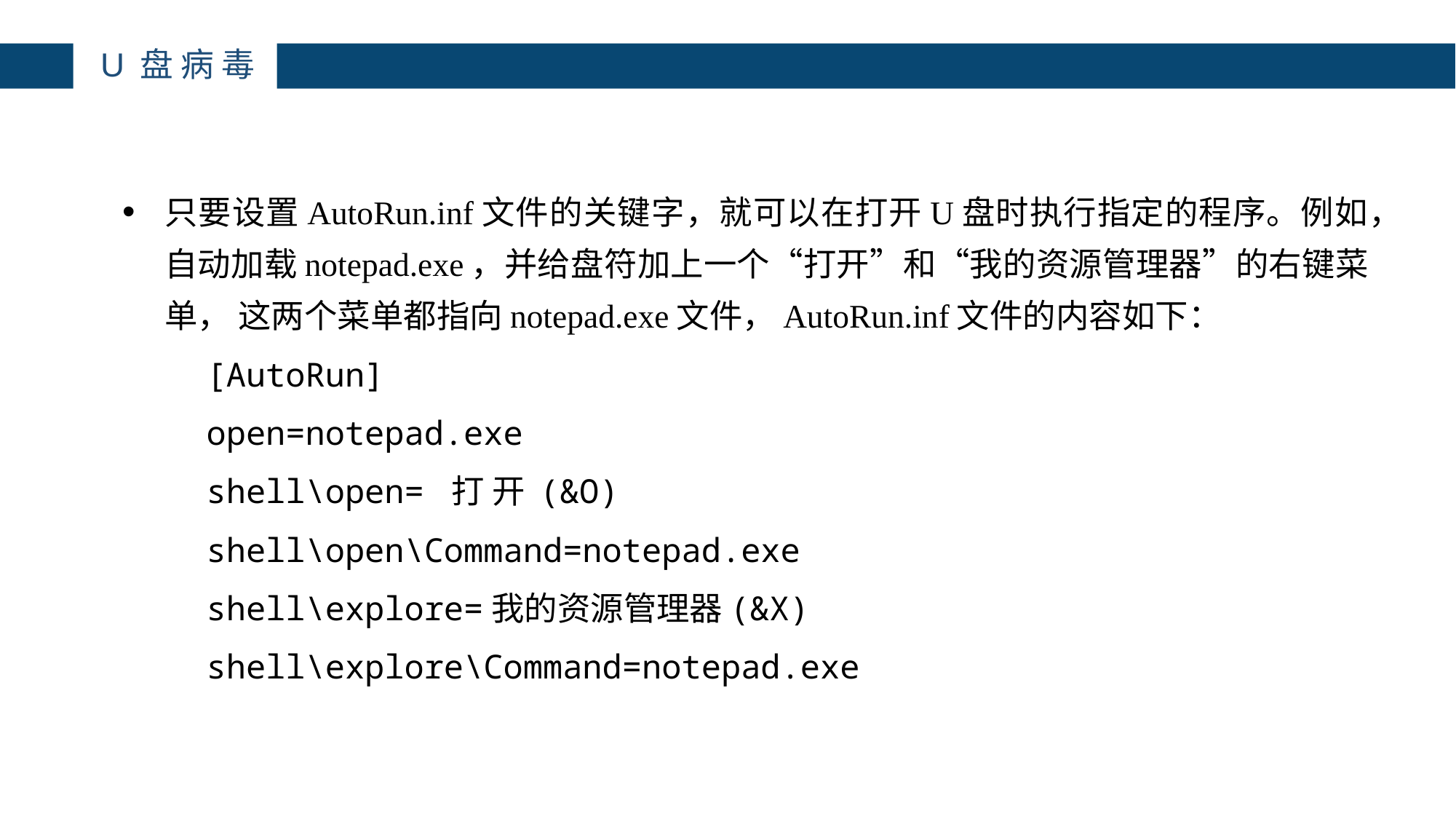

# U盘病毒

只要设置AutoRun.inf文件的关键字，就可以在打开U盘时执行指定的程序。例如，自动加载notepad.exe，并给盘符加上一个“打开”和“我的资源管理器”的右键菜单， 这两个菜单都指向notepad.exe文件，AutoRun.inf文件的内容如下：
[AutoRun]
open=notepad.exe
shell\open= 打 开 (&O)
shell\open\Command=notepad.exe
shell\explore=我的资源管理器(&X)
shell\explore\Command=notepad.exe